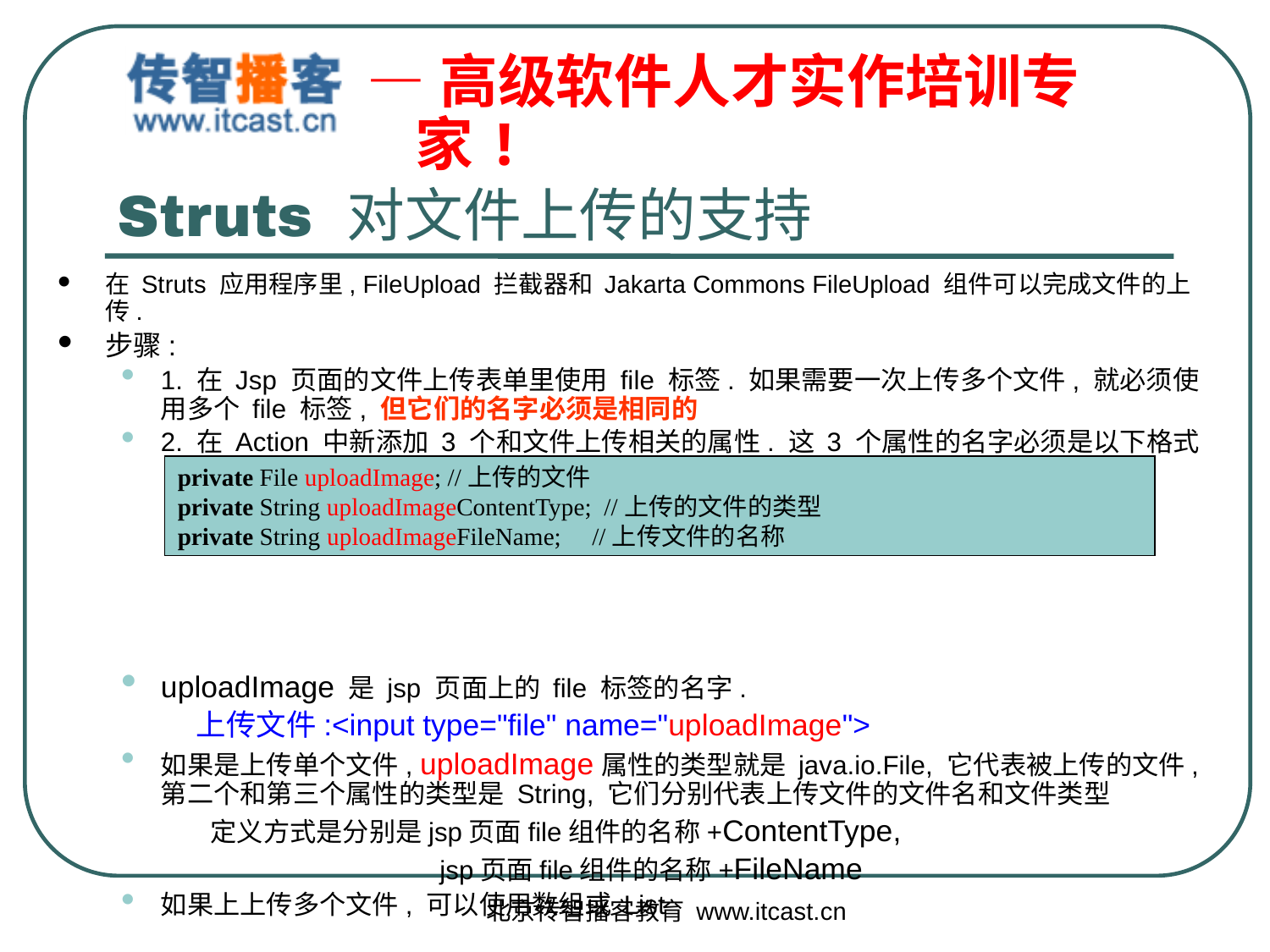

# Struts 对文件上传的支持
在 Struts 应用程序里, FileUpload 拦截器和 Jakarta Commons FileUpload 组件可以完成文件的上传.
步骤:
1. 在 Jsp 页面的文件上传表单里使用 file 标签. 如果需要一次上传多个文件, 就必须使用多个 file 标签, 但它们的名字必须是相同的
2. 在 Action 中新添加 3 个和文件上传相关的属性. 这 3 个属性的名字必须是以下格式

uploadImage 是 jsp 页面上的 file 标签的名字.
          上传文件:<input type="file" name="uploadImage">
如果是上传单个文件, uploadImage属性的类型就是 java.io.File, 它代表被上传的文件, 第二个和第三个属性的类型是 String, 它们分别代表上传文件的文件名和文件类型
              定义方式是分别是jsp页面file组件的名称+ContentType,
                                           jsp页面file组件的名称+FileName
如果上上传多个文件, 可以使用数组或 List
private File uploadImage; //上传的文件
private String uploadImageContentType;  //上传的文件的类型
private String uploadImageFileName;     //上传文件的名称

北京传智播客教育 www.itcast.cn